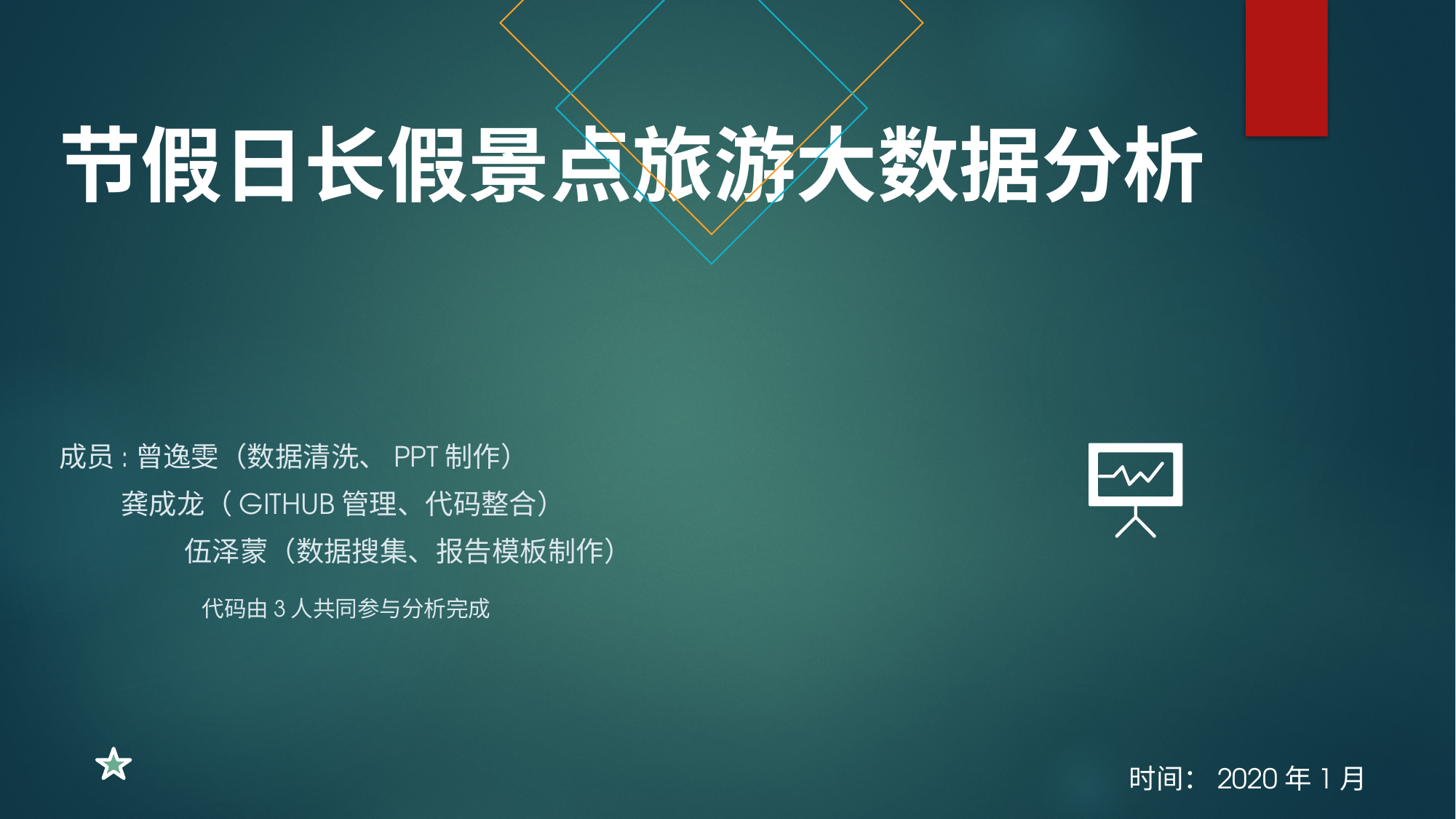

节假日长假景点旅游大数据分析
成员:曾逸雯（数据清洗、ppt制作）
         龚成龙（github管理、代码整合）
	   伍泽蒙（数据搜集、报告模板制作）
代码由3人共同参与分析完成

时间：2020年1月